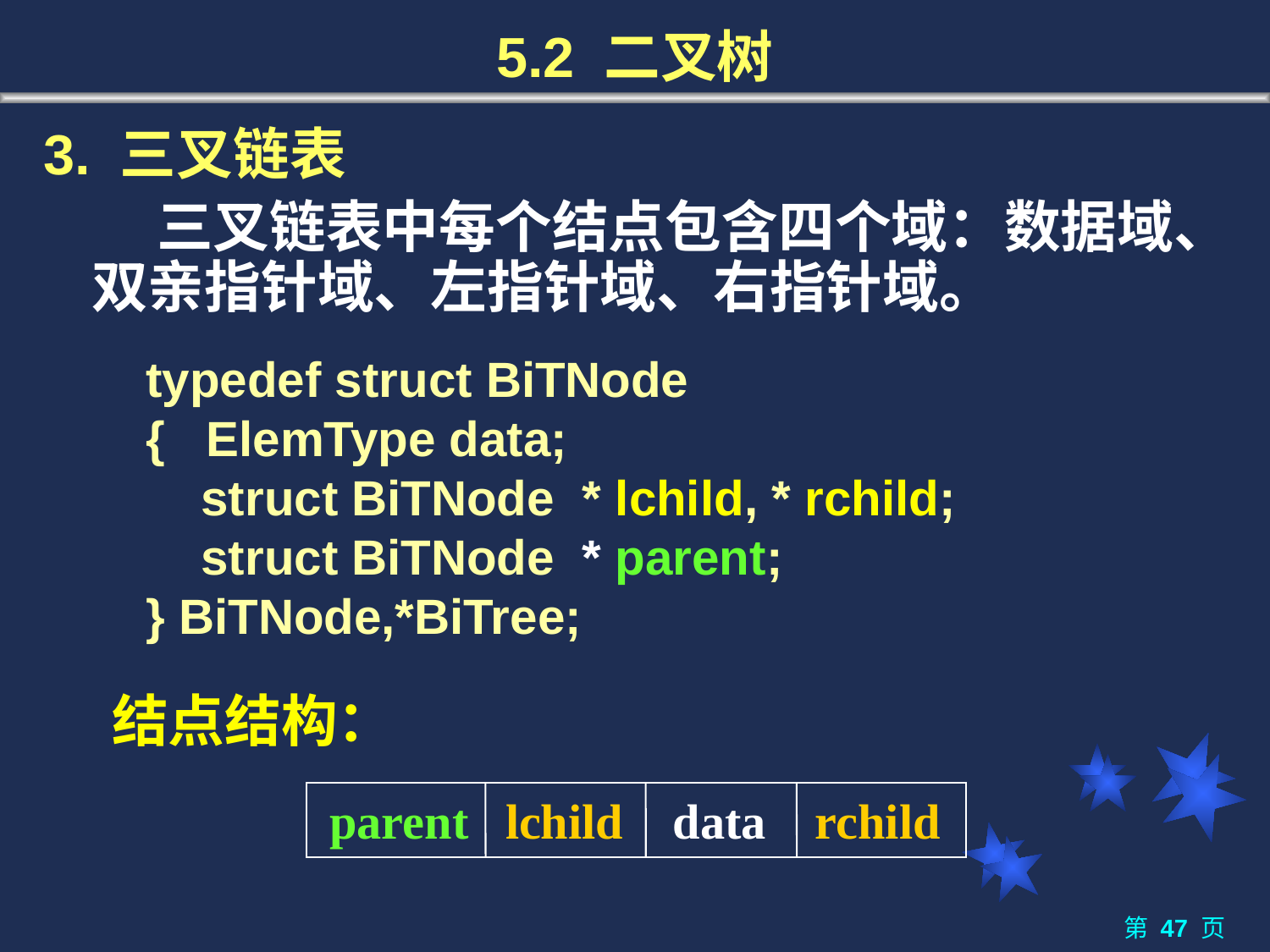

# 5.2 二叉树
3. 三叉链表
	    三叉链表中每个结点包含四个域：数据域、双亲指针域、左指针域、右指针域。
typedef struct BiTNode
{   ElemType data;
    struct BiTNode  * lchild, * rchild;
    struct BiTNode  * parent;
} BiTNode,*BiTree;
结点结构：

parent   lchild    data    rchild
第 47 页